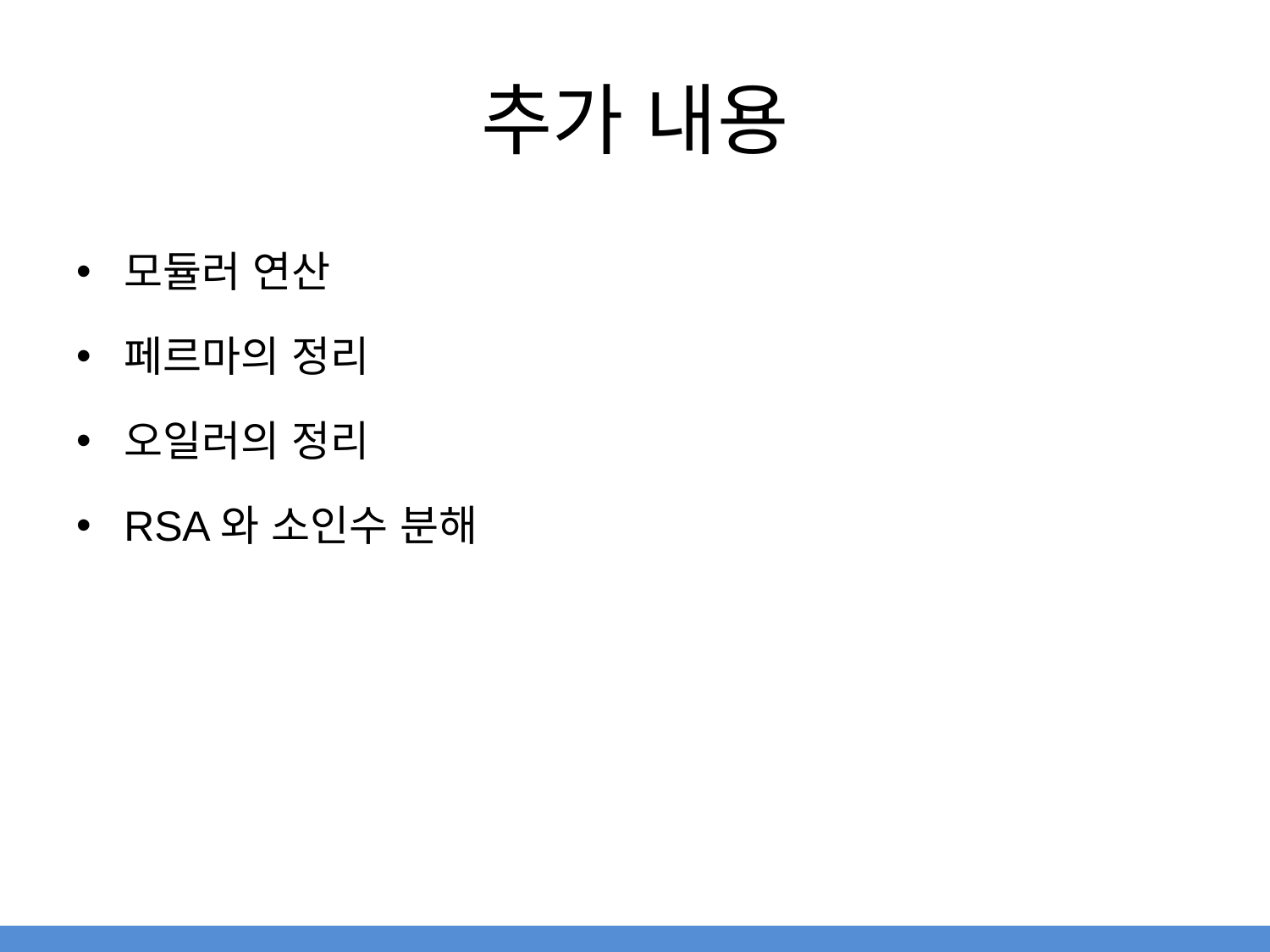

# 추가 내용
모듈러 연산
페르마의 정리
오일러의 정리
RSA와 소인수 분해